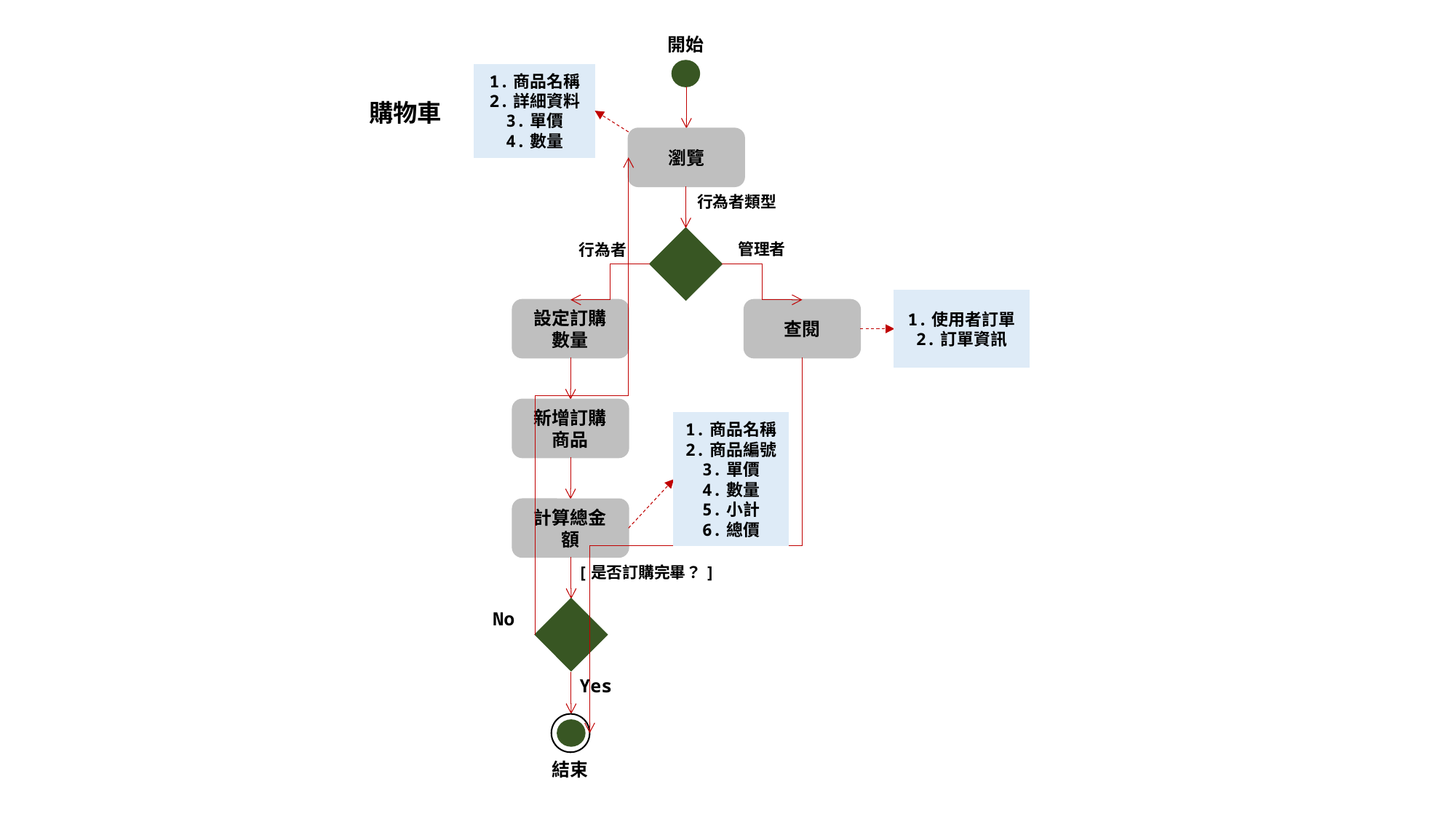

開始

1.商品名稱
2.詳細資料
3.單價
4.數量
瀏覽
行為者類型

管理者
行為者
設定訂購數量
查閱
新增訂購商品
計算總金額
[是否訂購完畢？]

No
Yes

結束
1.使用者訂單
2.訂單資訊
1.商品名稱
2.商品編號
3.單價
4.數量
5.小計
6.總價
購物車